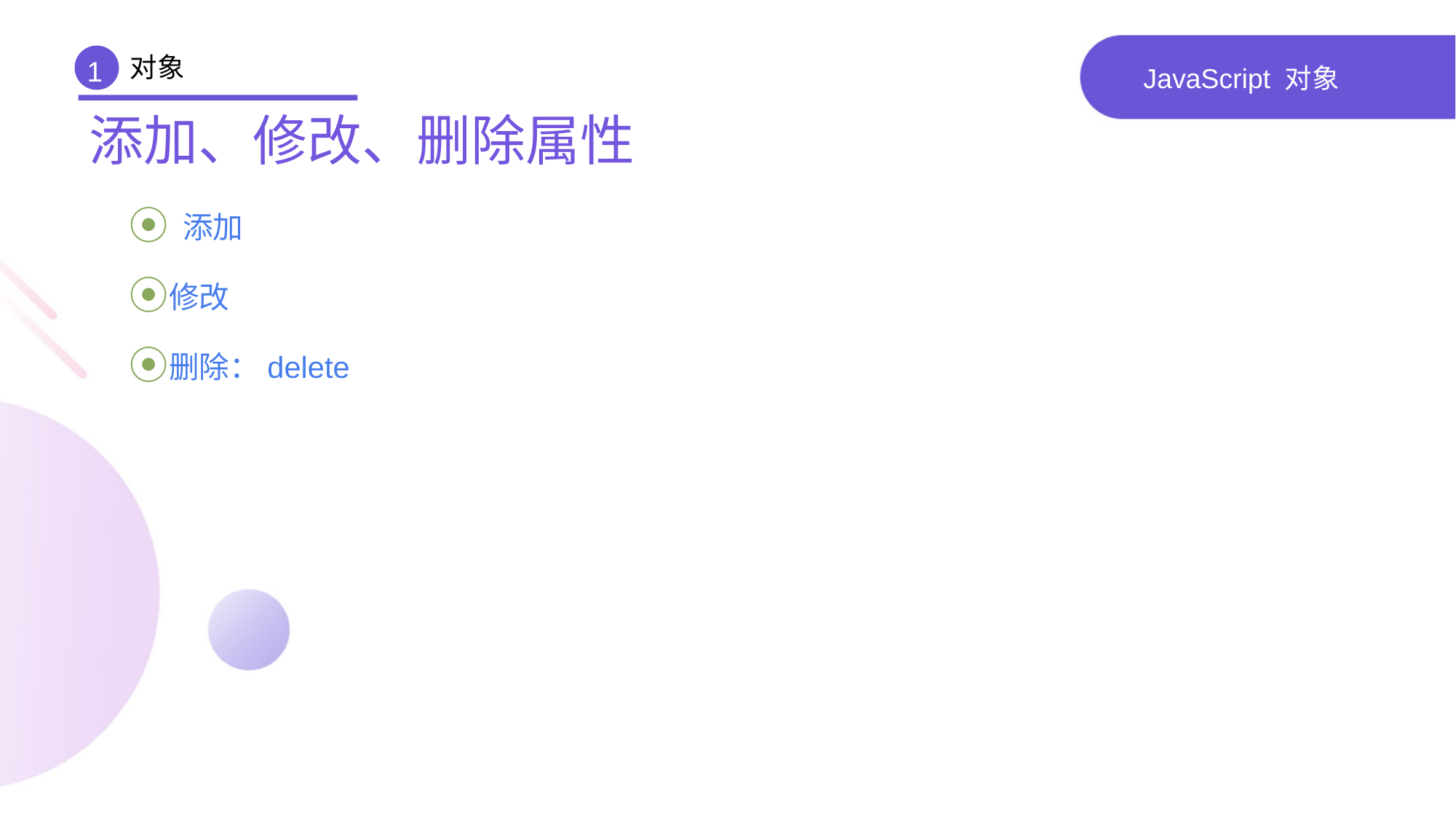

对象
1
# JavaScript 对象
添加、修改、删除属性
 添加
修改
删除：delete